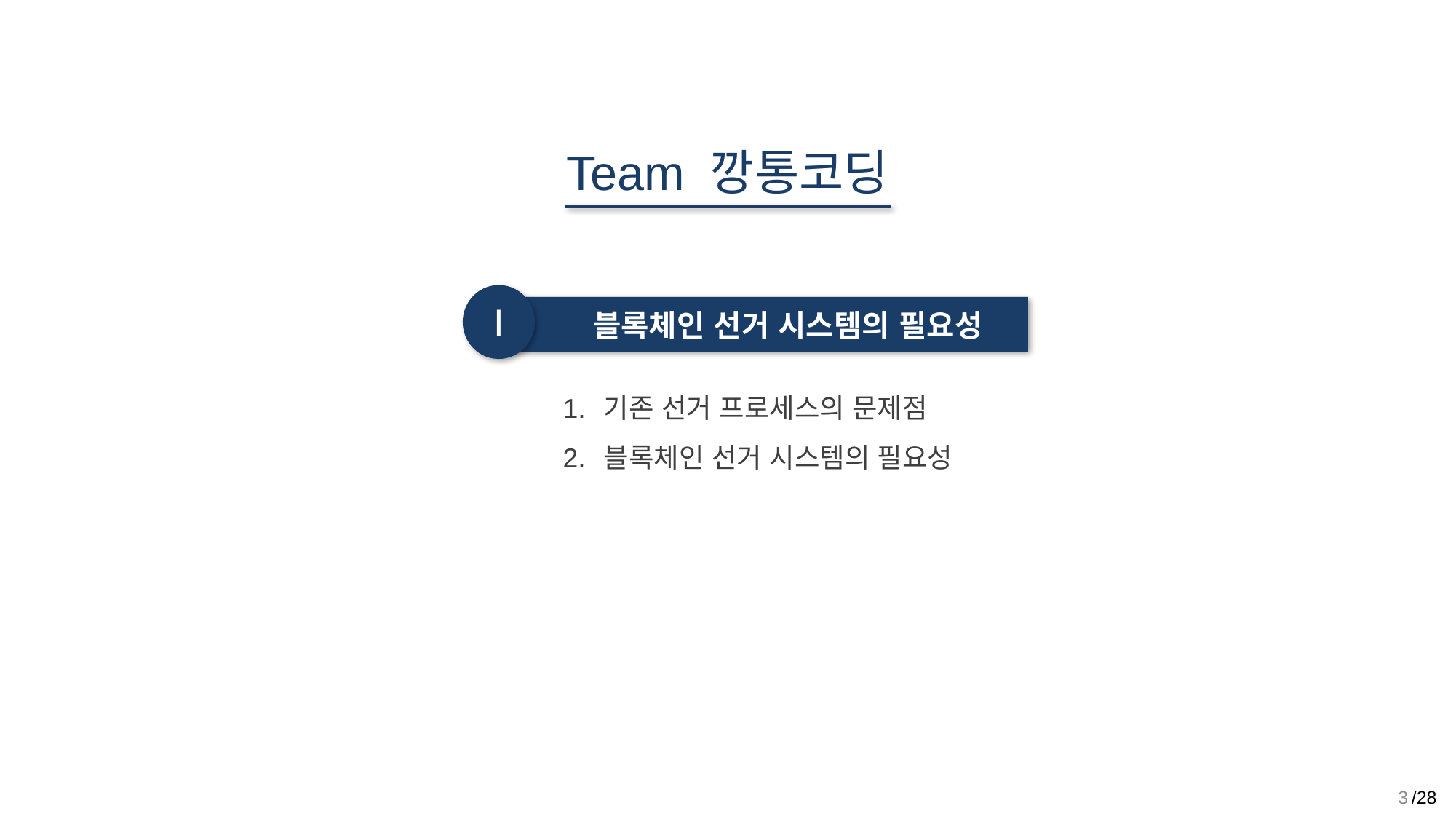

Team 깡통코딩
Ⅰ
       블록체인 선거 시스템의 필요성
기존 선거 프로세스의 문제점
블록체인 선거 시스템의 필요성
3